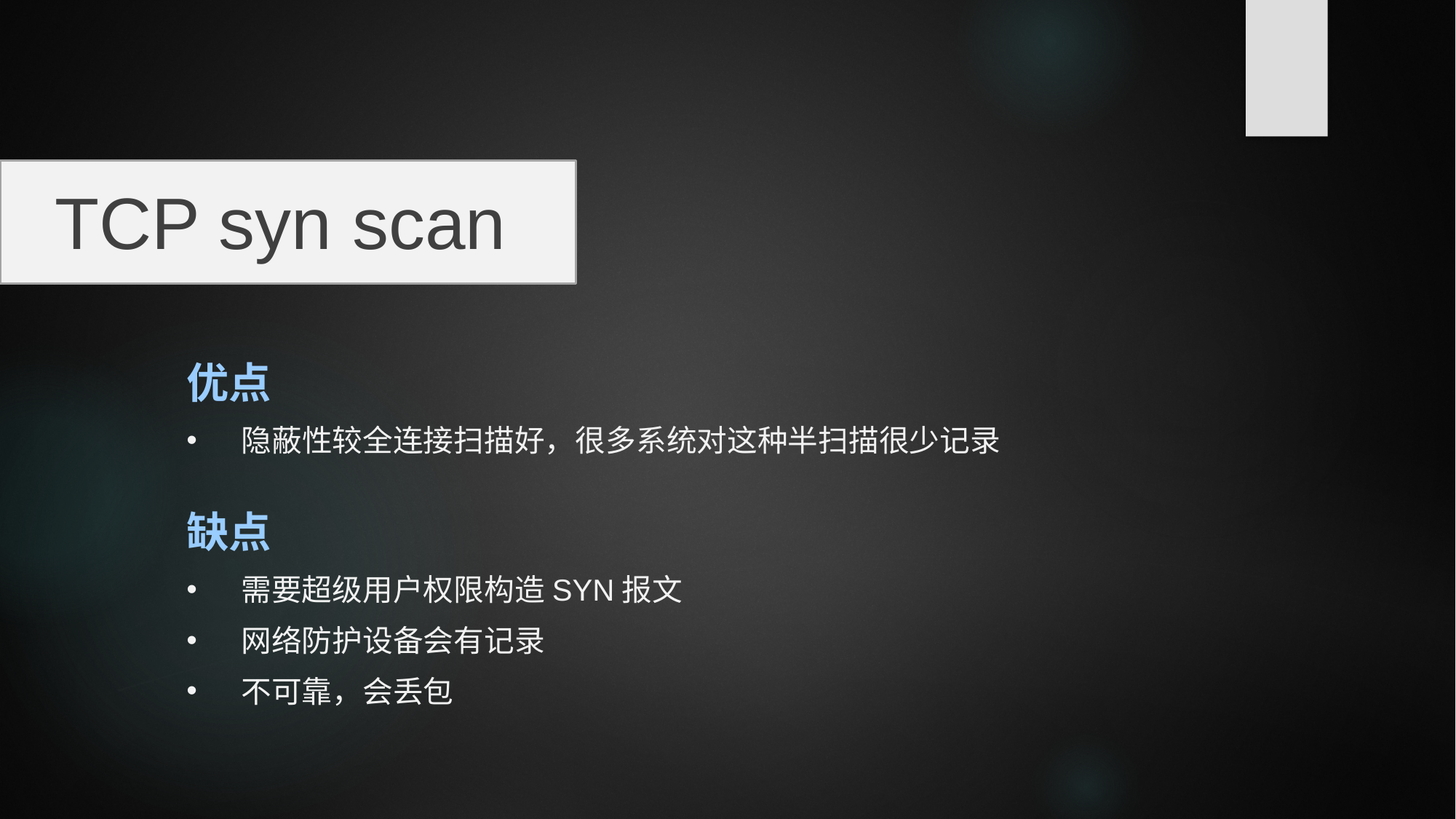

TCP syn scan
优点
隐蔽性较全连接扫描好，很多系统对这种半扫描很少记录
缺点
需要超级用户权限构造SYN报文
网络防护设备会有记录
不可靠，会丢包